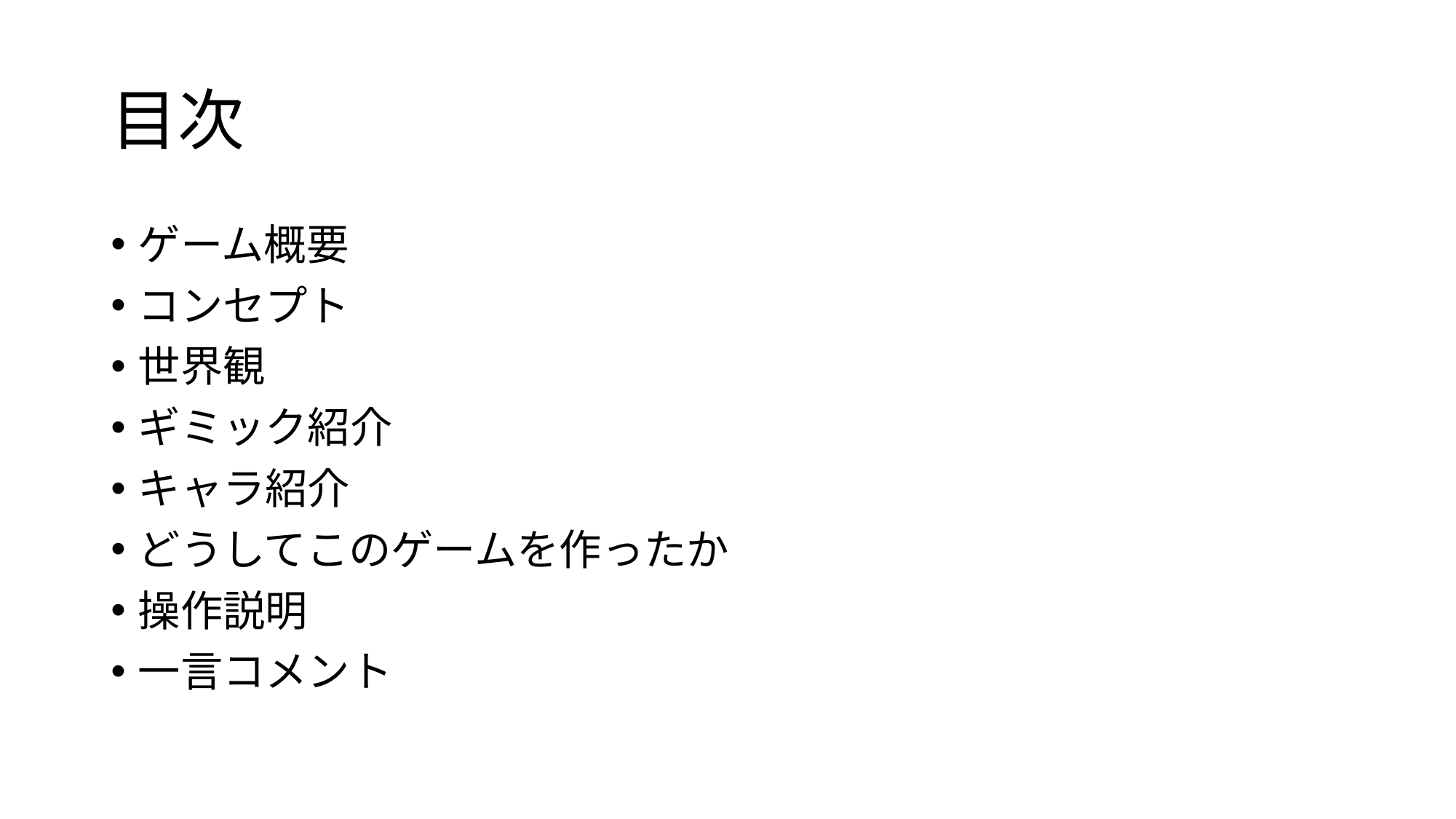

# 目次
ゲーム概要
コンセプト
世界観
ギミック紹介
キャラ紹介
どうしてこのゲームを作ったか
操作説明
一言コメント